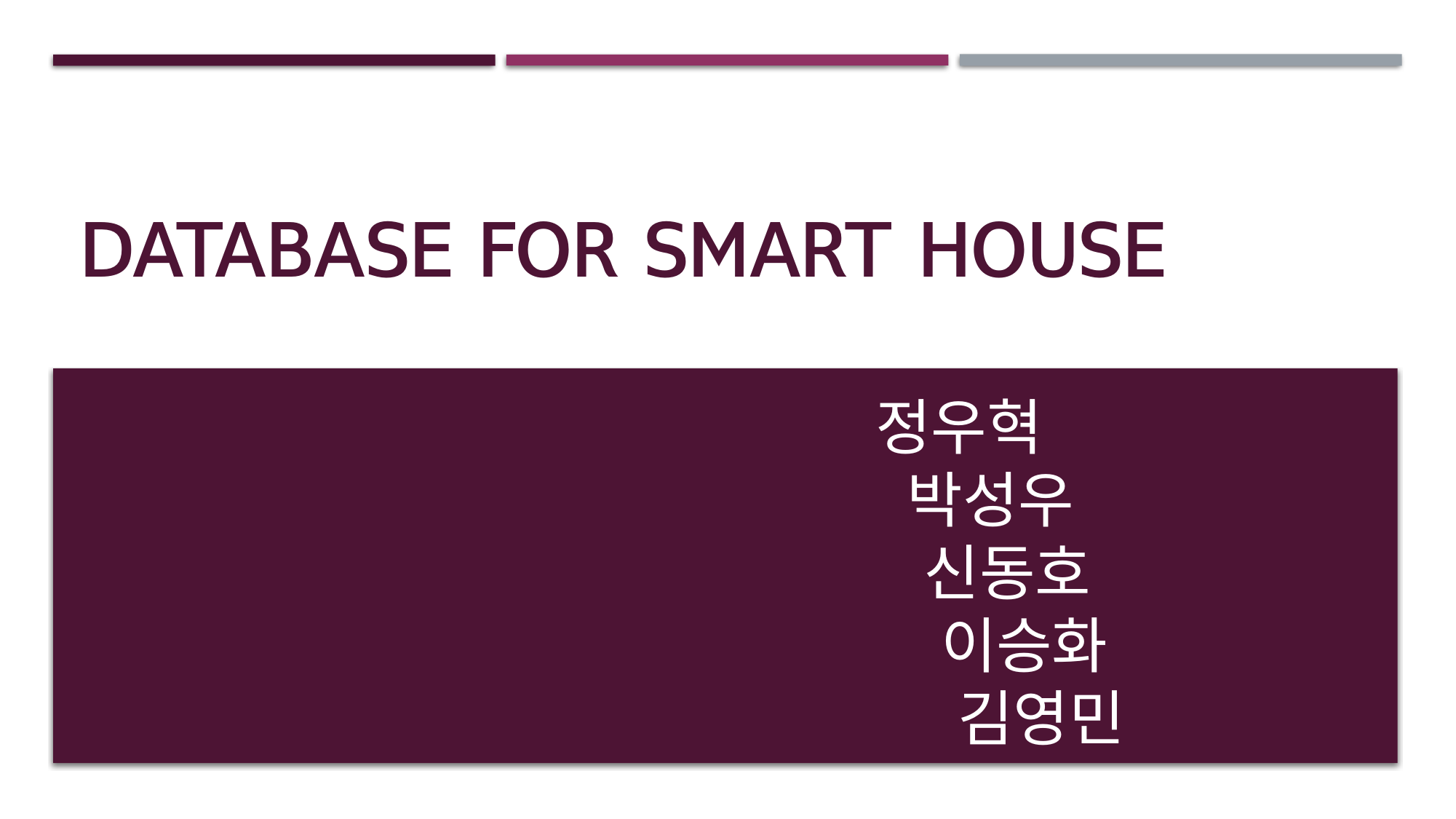

# Database for smart house
정우혁
 박성우
  신동호
   이승화
    김영민